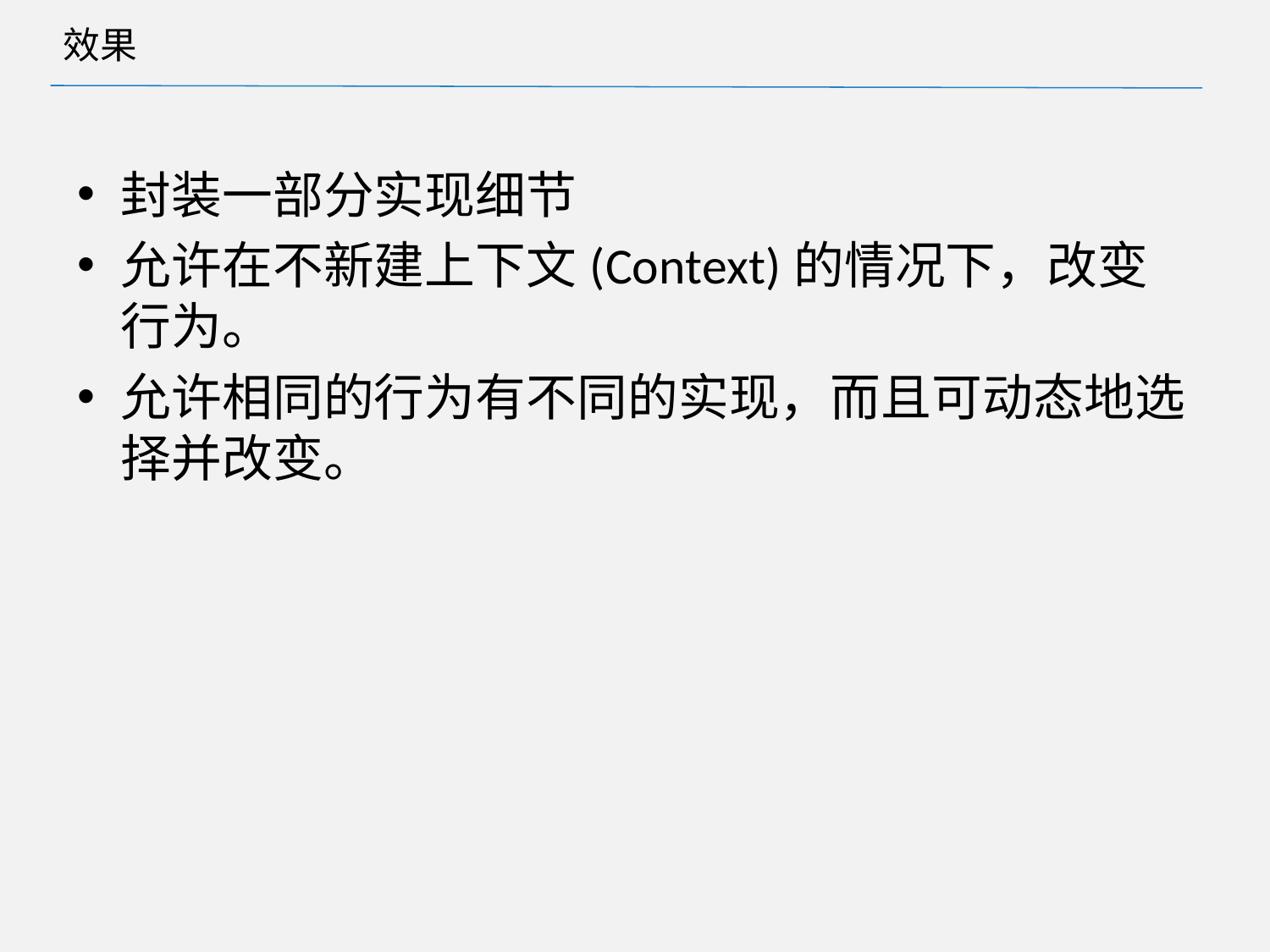

# 效果
封装一部分实现细节
允许在不新建上下文(Context)的情况下，改变行为。
允许相同的行为有不同的实现，而且可动态地选择并改变。